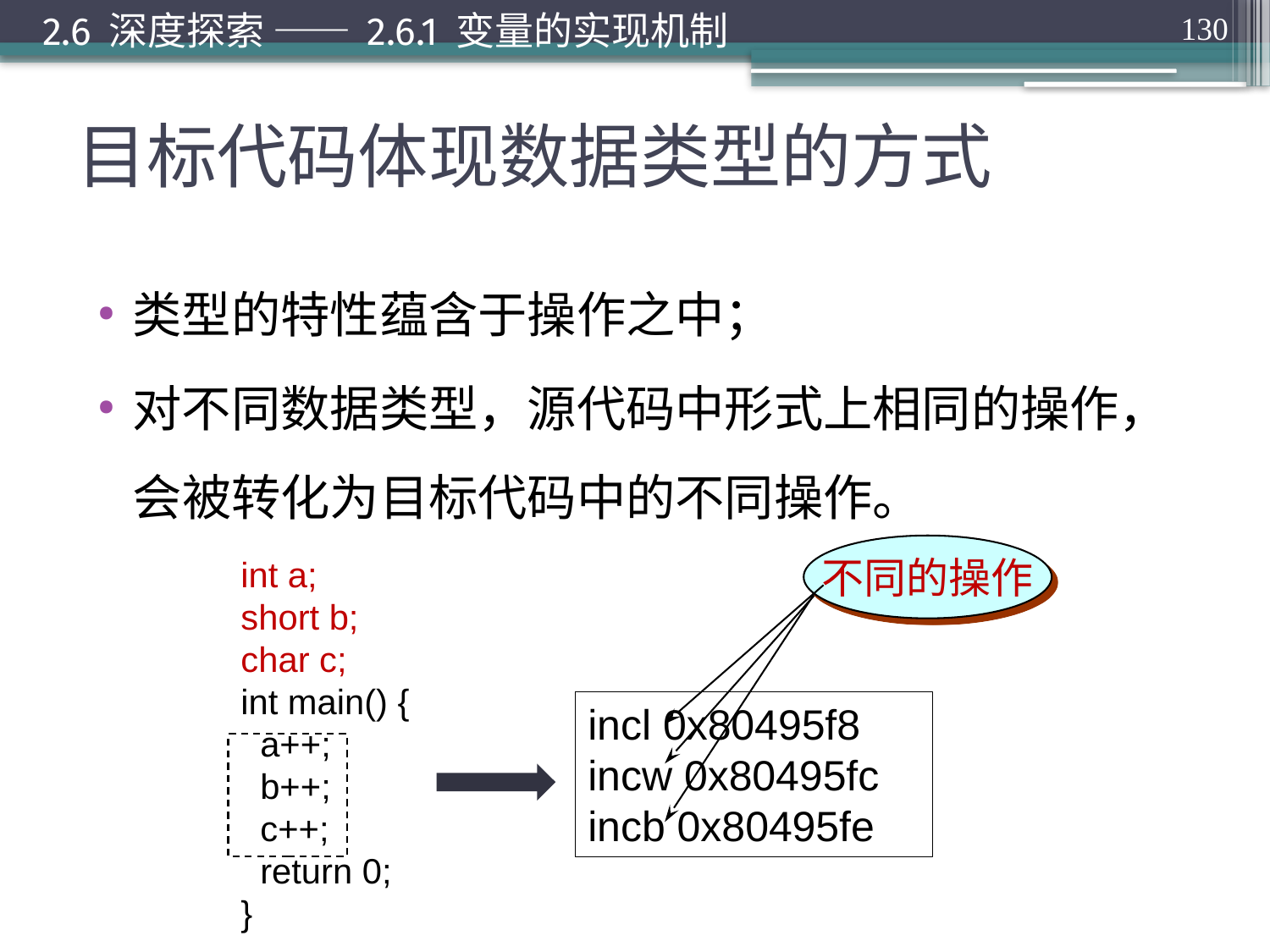

2.6 深度探索 —— 2.6.1 变量的实现机制
130
# 目标代码体现数据类型的方式
类型的特性蕴含于操作之中；
对不同数据类型，源代码中形式上相同的操作，会被转化为目标代码中的不同操作。
不同的操作

int a;
short b;
char c;
int main() {
  a++;
  b++;
  c++;
  return 0;
}
incl 0x80495f8
incw 0x80495fc
incb 0x80495fe